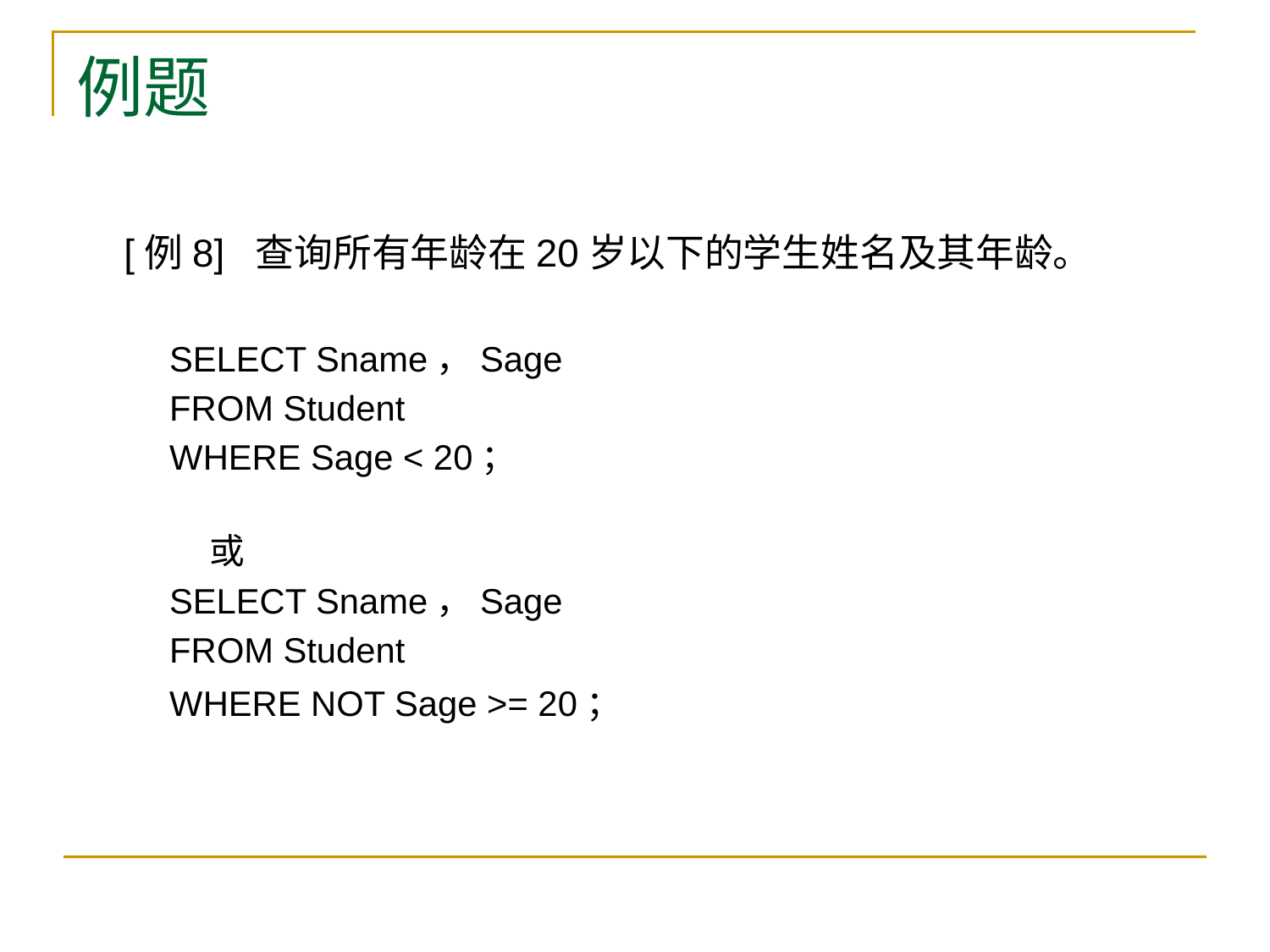

# 例题
[例8]  查询所有年龄在20岁以下的学生姓名及其年龄。

SELECT Sname，Sage
FROM Student
WHERE Sage < 20；

    或
SELECT Sname，Sage
FROM Student
WHERE NOT Sage >= 20；